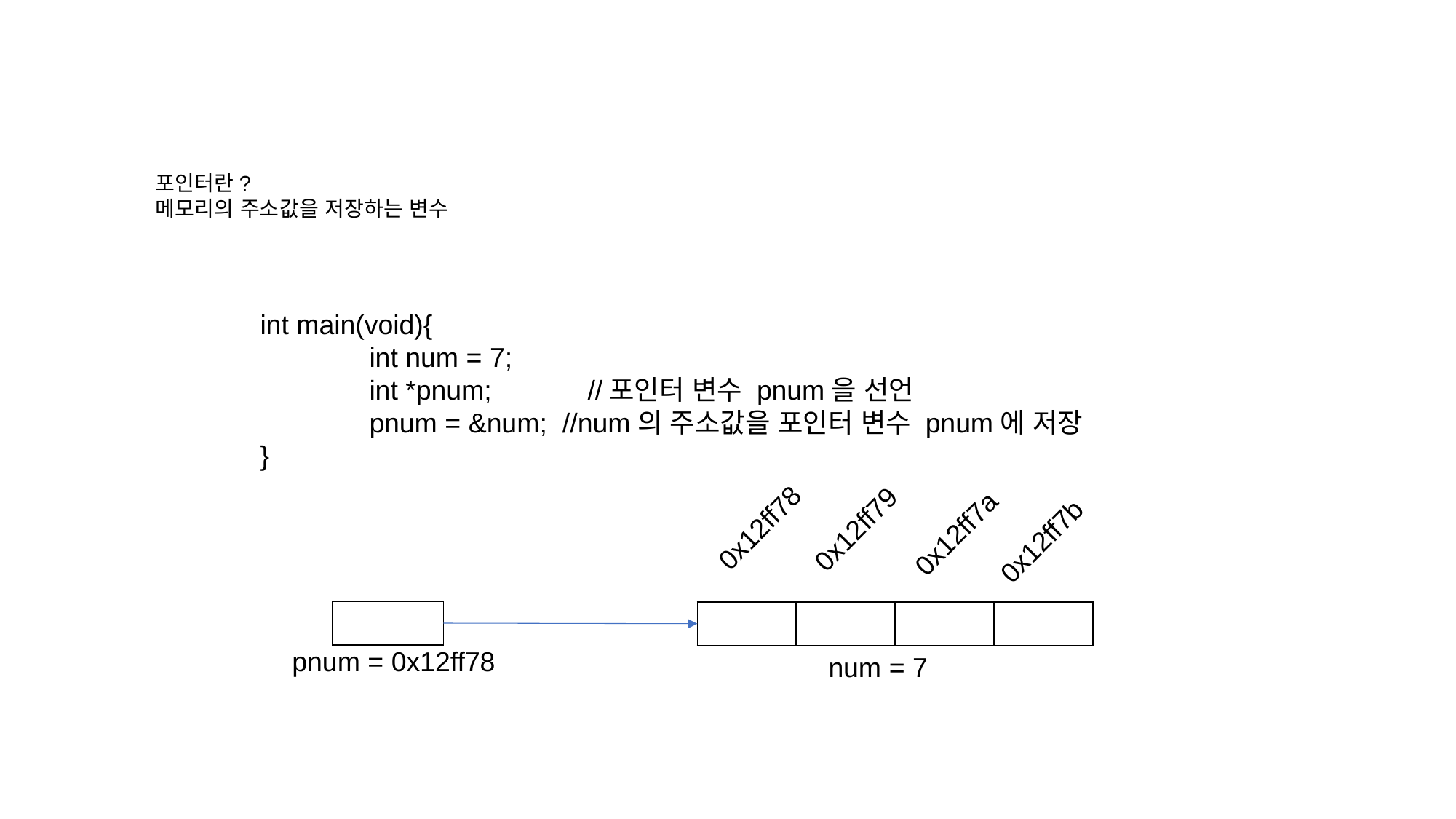

포인터란?
메모리의 주소값을 저장하는 변수
int main(void){
	int num = 7;
	int *pnum;	//포인터 변수 pnum을 선언
	pnum = &num;  //num의 주소값을 포인터 변수 pnum에 저장
}
0x12ff78
0x12ff79
0x12ff7a
0x12ff7b
|  |
| --- |
|  |  |  |  |
| --- | --- | --- | --- |
pnum = 0x12ff78
num = 7